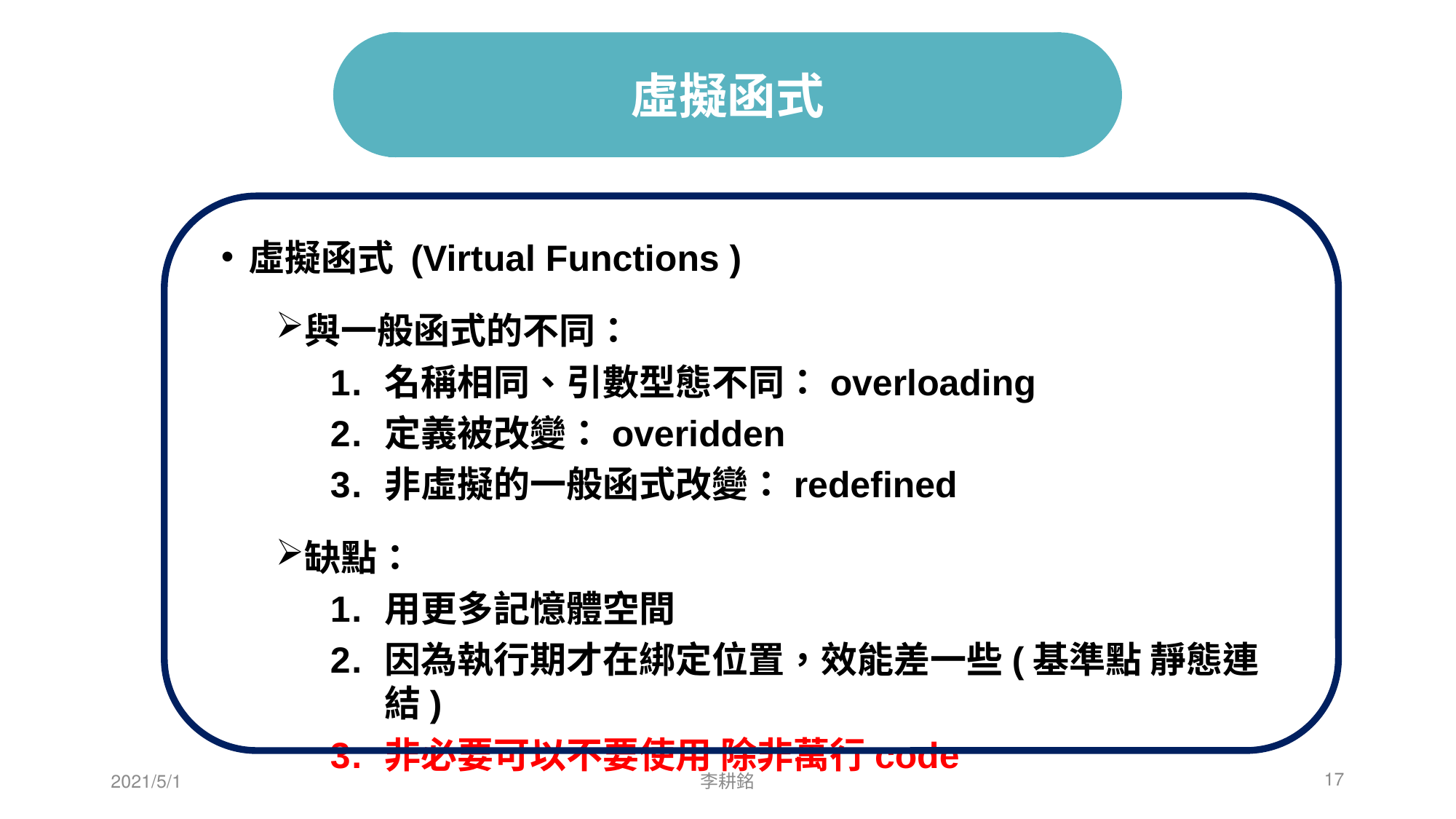

# 虛擬函式

虛擬函式 (Virtual Functions )
與一般函式的不同：
名稱相同、引數型態不同：overloading
定義被改變：overidden
非虛擬的一般函式改變：redefined
缺點：
用更多記憶體空間
因為執行期才在綁定位置，效能差一些(基準點 靜態連結)
非必要可以不要使用 除非萬行code

2021/5/1
李耕銘
17